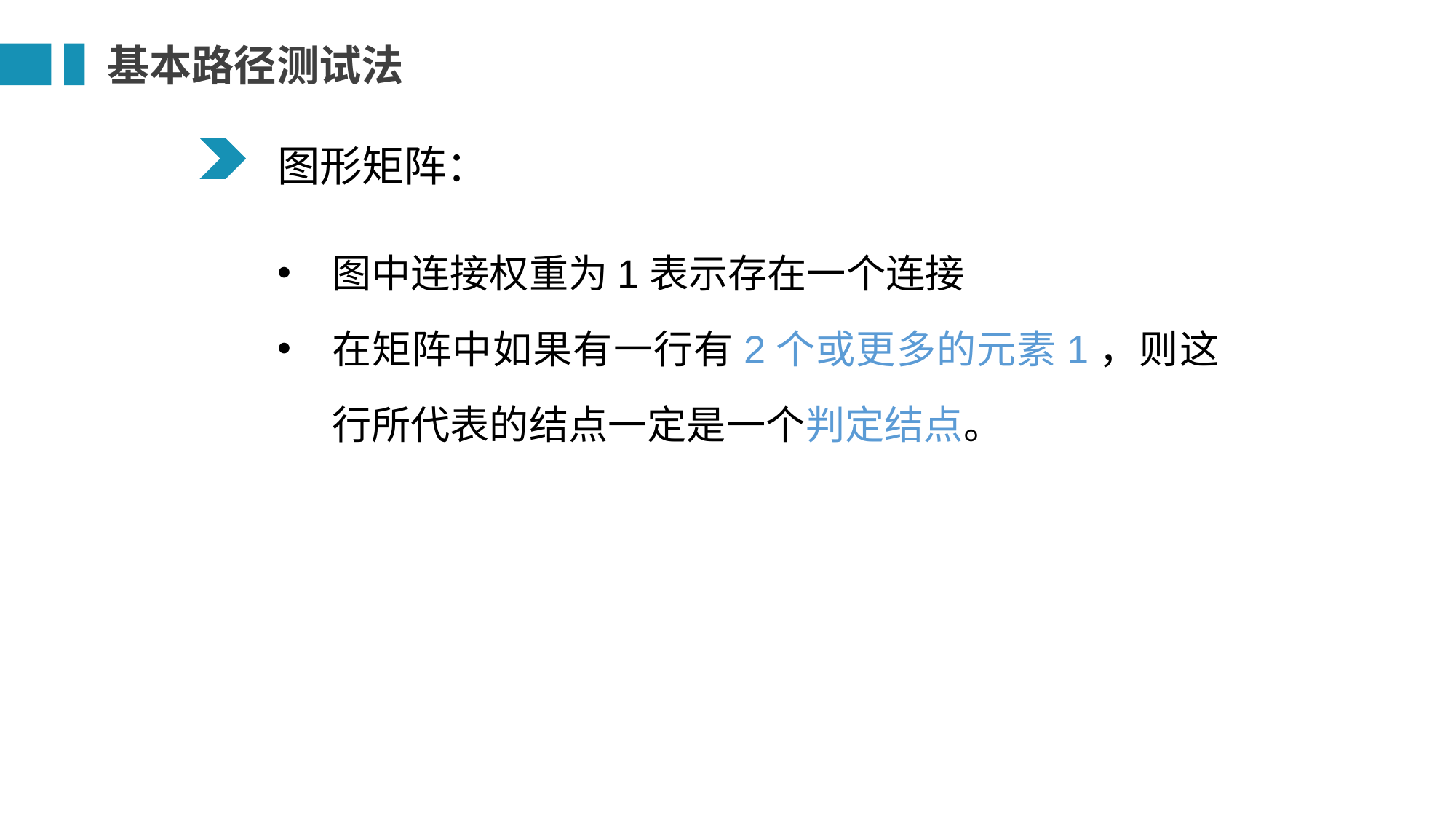

基本路径测试法

图形矩阵：

图中连接权重为1表示存在一个连接
在矩阵中如果有一行有2个或更多的元素1，则这行所代表的结点一定是一个判定结点。
101